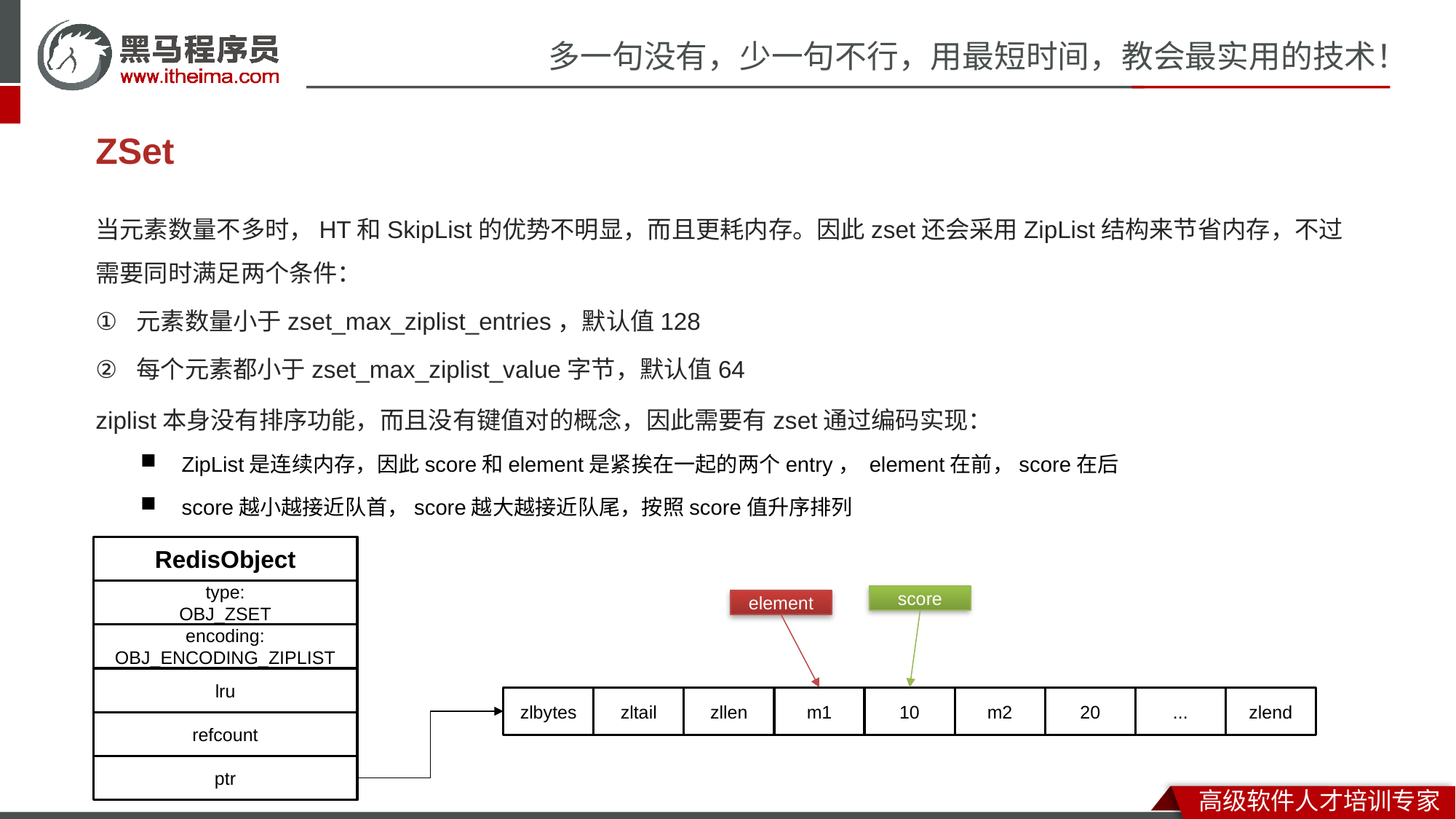

robj *createZsetObject(void) {
    // 申请内存
    zset *zs = zmalloc(sizeof(*zs));
    robj *o;
    // 创建Dict
    zs->dict = dictCreate(&zsetDictType,NULL);
    // 创建SkipList
    zs->zsl = zslCreate();
    o = createObject(OBJ_ZSET,zs);
    o->encoding = OBJ_ENCODING_SKIPLIST;
    return o;
}
int zsetAdd(robj *zobj, double score, sds ele, int in_flags, int *out_flags, double *newscore) {
    /* 判断编码方式*/
    if (zobj->encoding == OBJ_ENCODING_ZIPLIST) {// 是ZipList编码
        unsigned char *eptr;
        // 判断当前元素是否已经存在，已经存在则更新score即可
        if ((eptr = zzlFind(zobj->ptr,ele,&curscore)) != NULL) {
            //...略
            return 1;
        } else if (!xx) {
            // 元素不存在，需要新增，则判断ziplist长度有没有超、元素的大小有没有超
            if (zzlLength(zobj->ptr)+1 > server.zset_max_ziplist_entries
 		|| sdslen(ele) > server.zset_max_ziplist_value
 		|| !ziplistSafeToAdd(zobj->ptr, sdslen(ele)))
            { // 如果超出，则需要转为SkipList编码
                zsetConvert(zobj,OBJ_ENCODING_SKIPLIST);
            } else {
                zobj->ptr = zzlInsert(zobj->ptr,ele,score);
                if (newscore) *newscore = score;
                *out_flags |= ZADD_OUT_ADDED;
                return 1;
            }
        } else {
            *out_flags |= ZADD_OUT_NOP;
            return 1;
        }
    }
    // 本身就是SKIPLIST编码，无需转换
    if (zobj->encoding == OBJ_ENCODING_SKIPLIST) {
       // ...略
    } else {
        serverPanic("Unknown sorted set encoding");
    }
    return 0; /* Never reached. */
}
# ZSet
当元素数量不多时，HT和SkipList的优势不明显，而且更耗内存。因此zset还会采用ZipList结构来节省内存，不过需要同时满足两个条件：
元素数量小于zset_max_ziplist_entries，默认值128
每个元素都小于zset_max_ziplist_value字节，默认值64
// zadd添加元素时，先根据key找到zset，不存在则创建新的zset
zobj = lookupKeyWrite(c->db,key);
if (checkType(c,zobj,OBJ_ZSET)) goto cleanup;
// 判断是否存在
if (zobj == NULL) { // zset不存在
    if (server.zset_max_ziplist_entries == 0 ||
        server.zset_max_ziplist_value < sdslen(c->argv[scoreidx+1]->ptr))
    { // zset_max_ziplist_entries设置为0就是禁用了ZipList，
        // 或者value大小超过了zset_max_ziplist_value，采用HT + SkipList
        zobj = createZsetObject();
    } else { // 否则，采用 ZipList
        zobj = createZsetZiplistObject();
    }
    dbAdd(c->db,key,zobj);
}
// ....
zsetAdd(zobj, score, ele, flags, &retflags, &newscore);
ziplist本身没有排序功能，而且没有键值对的概念，因此需要有zset通过编码实现：
ZipList是连续内存，因此score和element是紧挨在一起的两个entry， element在前，score在后
score越小越接近队首，score越大越接近队尾，按照score值升序排列
RedisObject
type:
OBJ_ZSET
score
element
encoding:
OBJ_ENCODING_ZIPLIST
lru
zlbytes
zltail
zllen
m1
10
m2
20
...
zlend
refcount
ptr
robj *createZsetZiplistObject(void) {
    // 创建ZipList
    unsigned char *zl = ziplistNew();
    robj *o = createObject(OBJ_ZSET,zl);
    o->encoding = OBJ_ENCODING_ZIPLIST;
    return o;
}